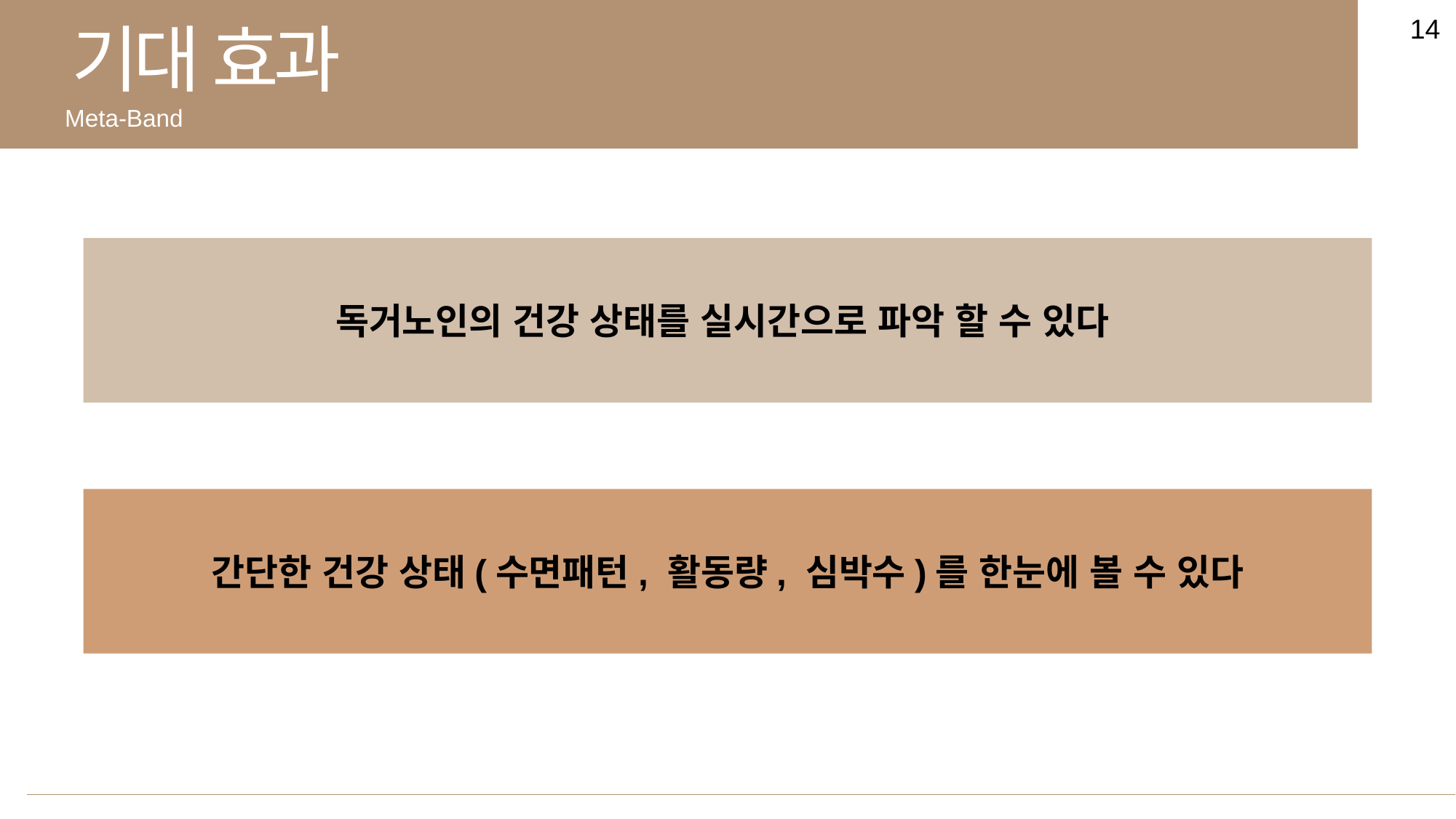

14
기대 효과
Meta-Band
독거노인의 건강 상태를 실시간으로 파악 할 수 있다
간단한 건강 상태(수면패턴, 활동량, 심박수)를 한눈에 볼 수 있다